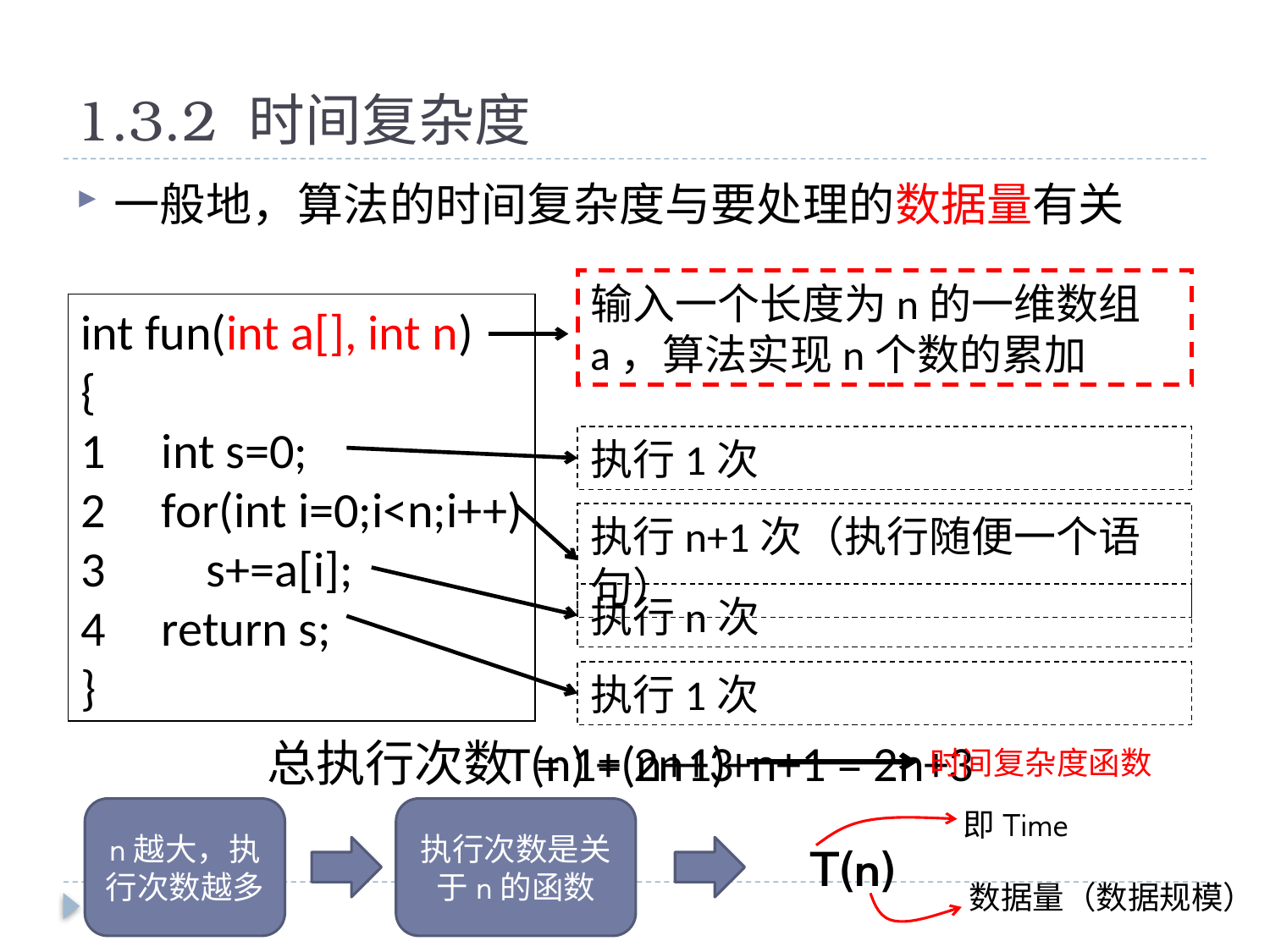

# 1.3.2 时间复杂度
一般地，算法的时间复杂度与要处理的数据量有关
输入一个长度为n的一维数组a，算法实现n个数的累加
int fun(int a[], int n)
{
1     int s=0;
2     for(int i=0;i<n;i++)
3         s+=a[i];
4     return s;
}
执行1次
执行n+1次（执行随便一个语句）
执行n次
执行1次
总执行次数 = 1+(n+1)+n+1 = 2n+3
T(n) = 2n+3
时间复杂度函数
n越大，执行次数越多
执行次数是关于n的函数
即Time

T(n)

数据量（数据规模）